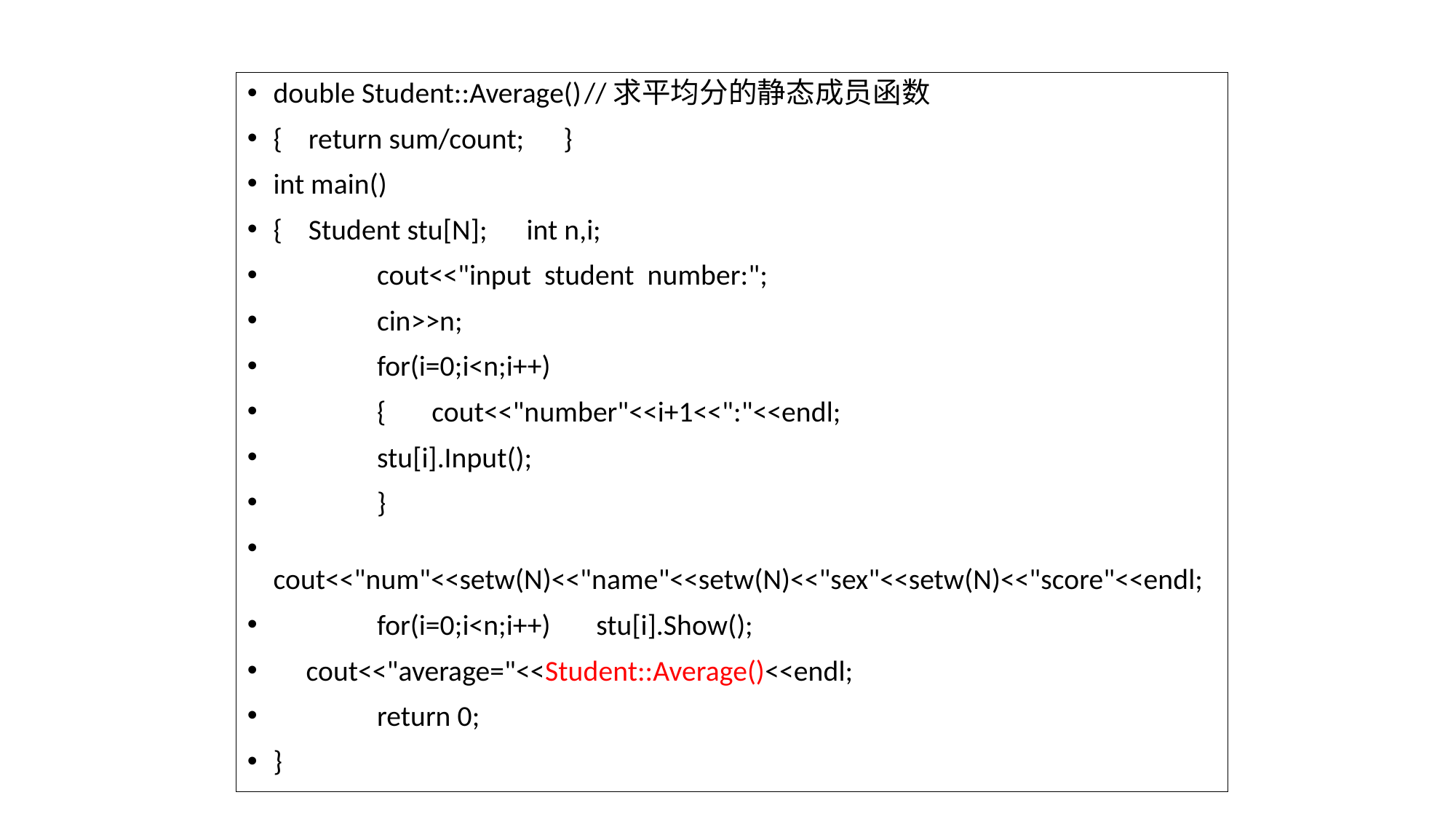

double Student::Average()	//求平均分的静态成员函数
{    return sum/count;      }
int main()
{    Student stu[N];      int n,i;
	cout<<"input  student  number:";
	cin>>n;
	for(i=0;i<n;i++)
	{       cout<<"number"<<i+1<<":"<<endl;
		stu[i].Input();
	}
	cout<<"num"<<setw(N)<<"name"<<setw(N)<<"sex"<<setw(N)<<"score"<<endl;
	for(i=0;i<n;i++)       stu[i].Show();
     cout<<"average="<<Student::Average()<<endl;
	return 0;
}